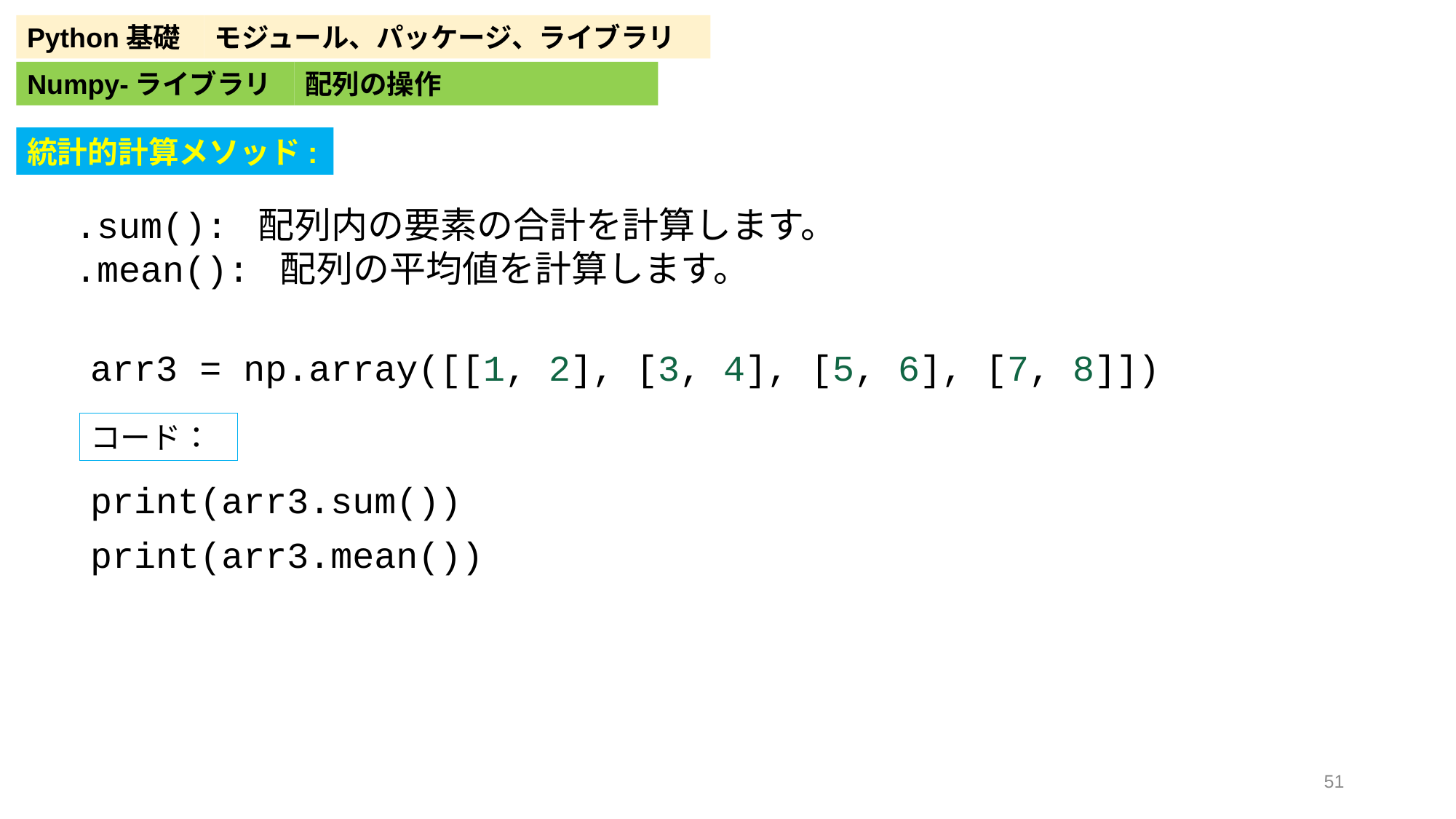

Python基礎
モジュール、パッケージ、ライブラリ
Numpy-ライブラリ
配列の操作
統計的計算メソッド:
.sum(): 配列内の要素の合計を計算します。
.mean(): 配列の平均値を計算します。
arr3 = np.array([[1, 2], [3, 4], [5, 6], [7, 8]])
コード：
print(arr3.sum())
print(arr3.mean())
51